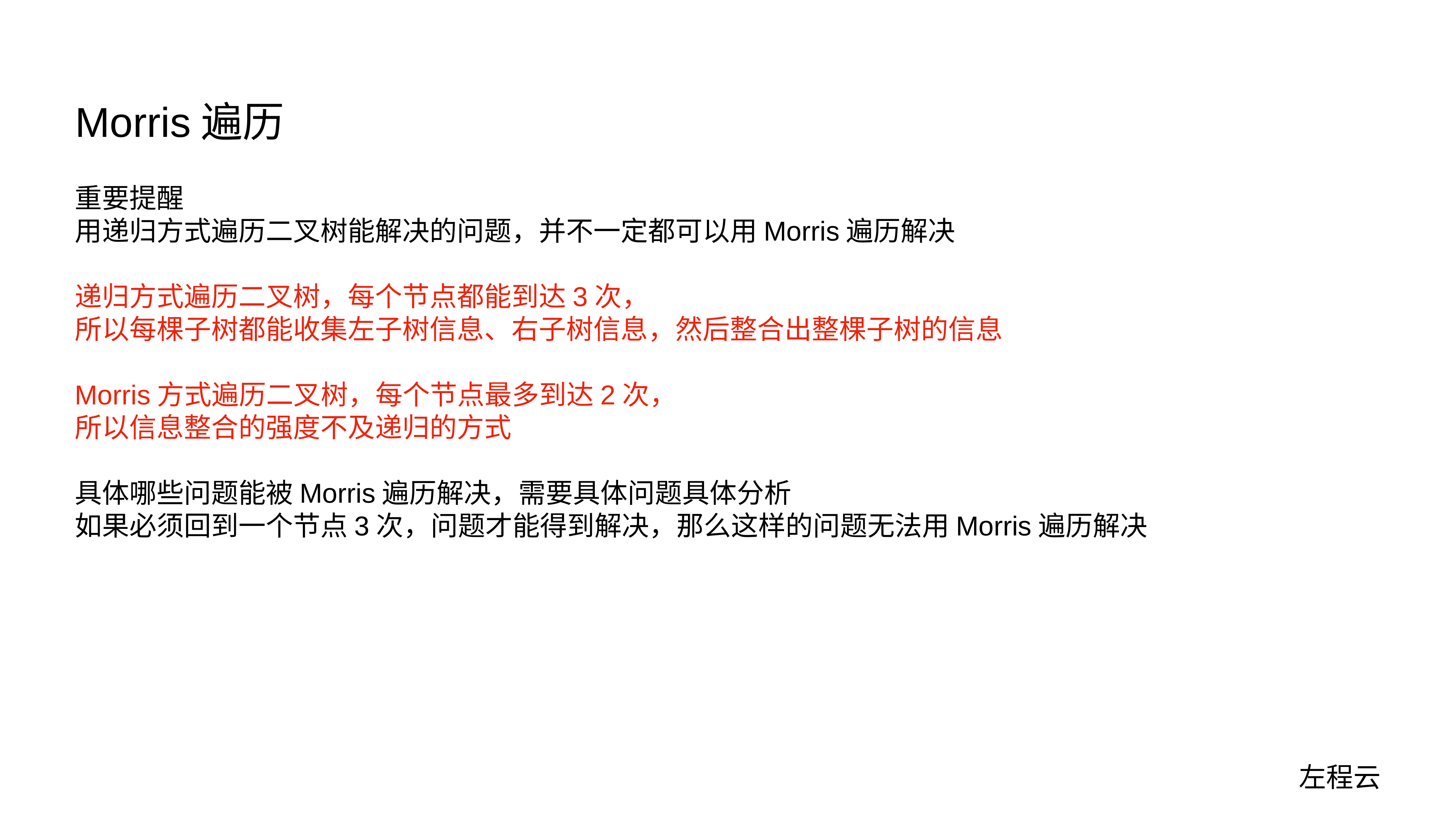

# Morris遍历
重要提醒
用递归方式遍历二叉树能解决的问题，并不一定都可以用Morris遍历解决

递归方式遍历二叉树，每个节点都能到达3次，
所以每棵子树都能收集左子树信息、右子树信息，然后整合出整棵子树的信息

Morris方式遍历二叉树，每个节点最多到达2次，
所以信息整合的强度不及递归的方式

具体哪些问题能被Morris遍历解决，需要具体问题具体分析
如果必须回到一个节点3次，问题才能得到解决，那么这样的问题无法用Morris遍历解决
左程云